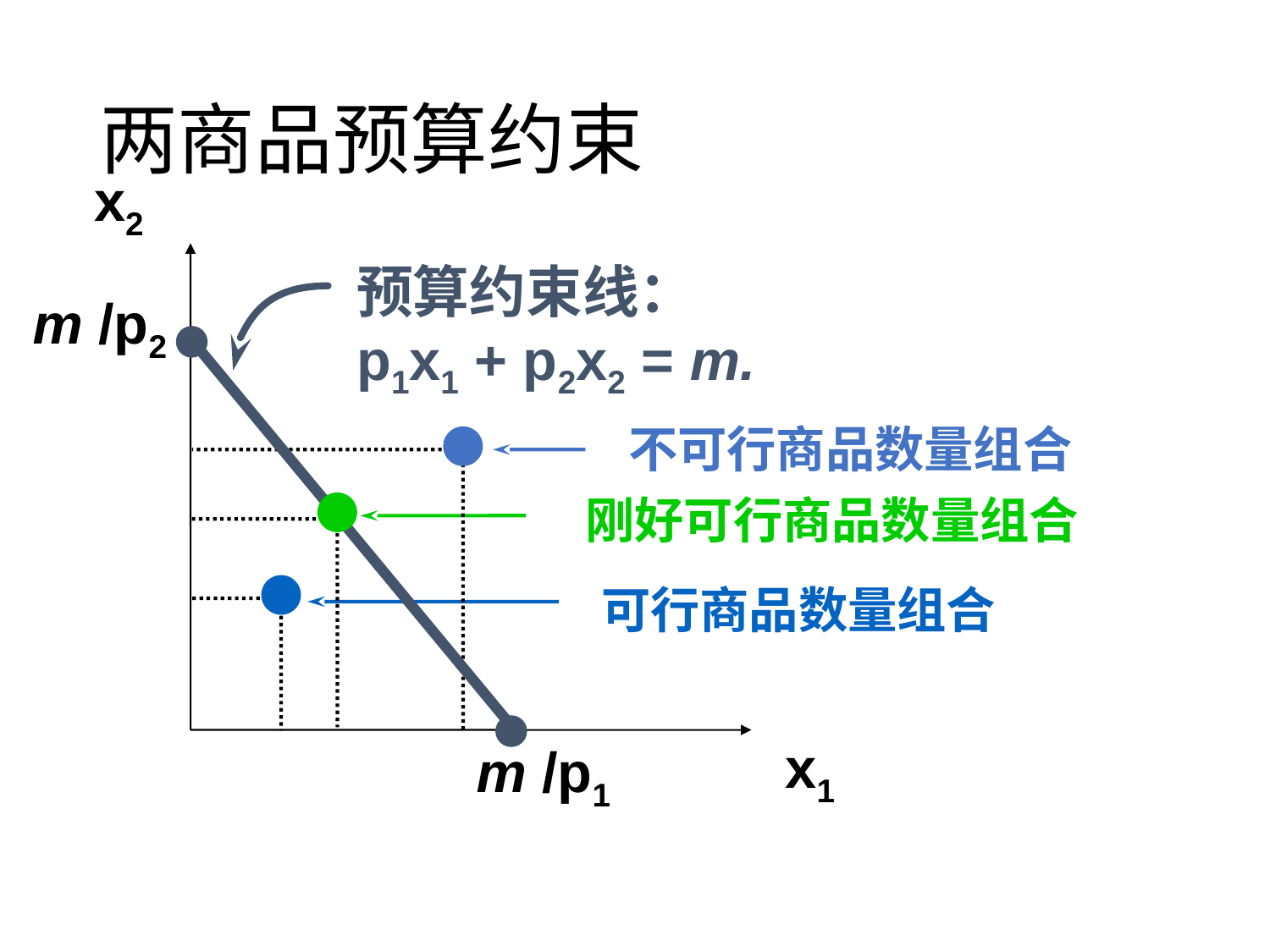

# 两商品预算约束
x2

预算约束线：
p1x1 + p2x2 = m.

m /p2

不可行商品数量组合

刚好可行商品数量组合

可行商品数量组合

x1

m /p1